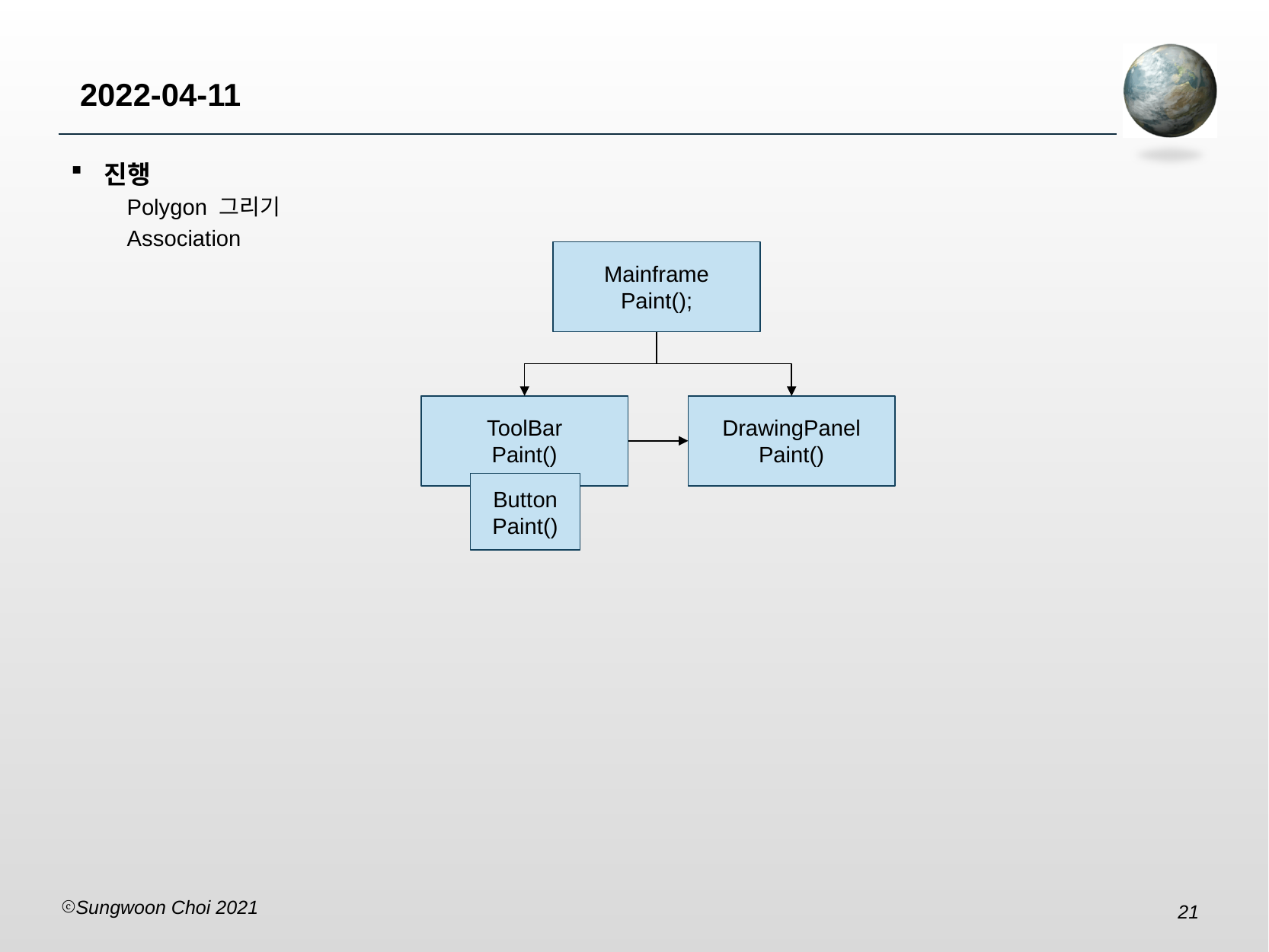

# 2022-04-11
진행
Polygon 그리기
Association

Mainframe
Paint();
ToolBar
Paint()
DrawingPanel
Paint()
Button
Paint()
Sungwoon Choi 2021
21